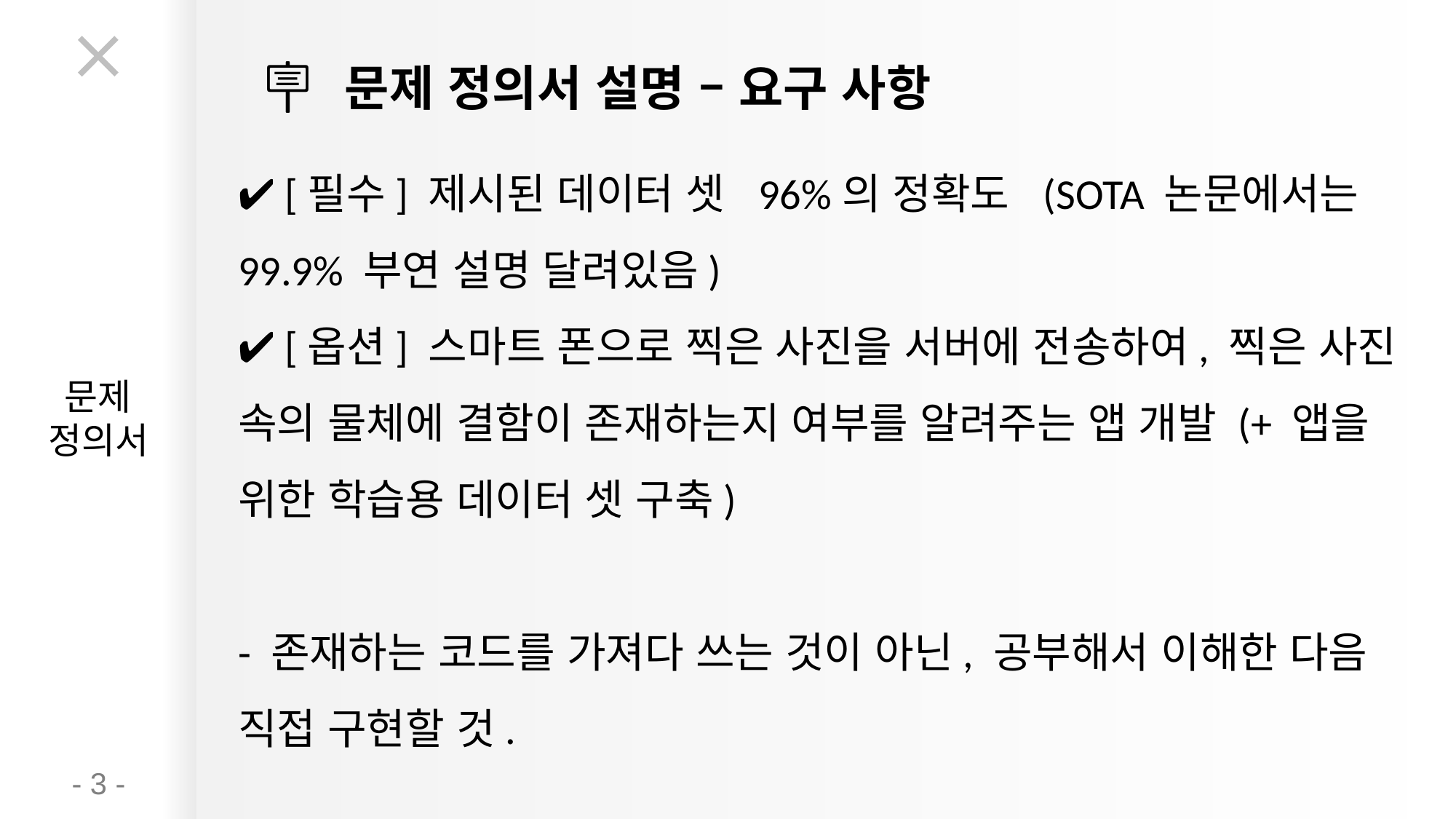

🪧
문제 정의서 설명 – 요구 사항
✔ [필수] 제시된 데이터 셋  96%의 정확도  (SOTA 논문에서는 99.9% 부연 설명 달려있음)
✔ [옵션] 스마트 폰으로 찍은 사진을 서버에 전송하여, 찍은 사진 속의 물체에 결함이 존재하는지 여부를 알려주는 앱 개발 (+ 앱을 위한 학습용 데이터 셋 구축)
- 존재하는 코드를 가져다 쓰는 것이 아닌, 공부해서 이해한 다음 직접 구현할 것.
문제
정의서
- 3 -